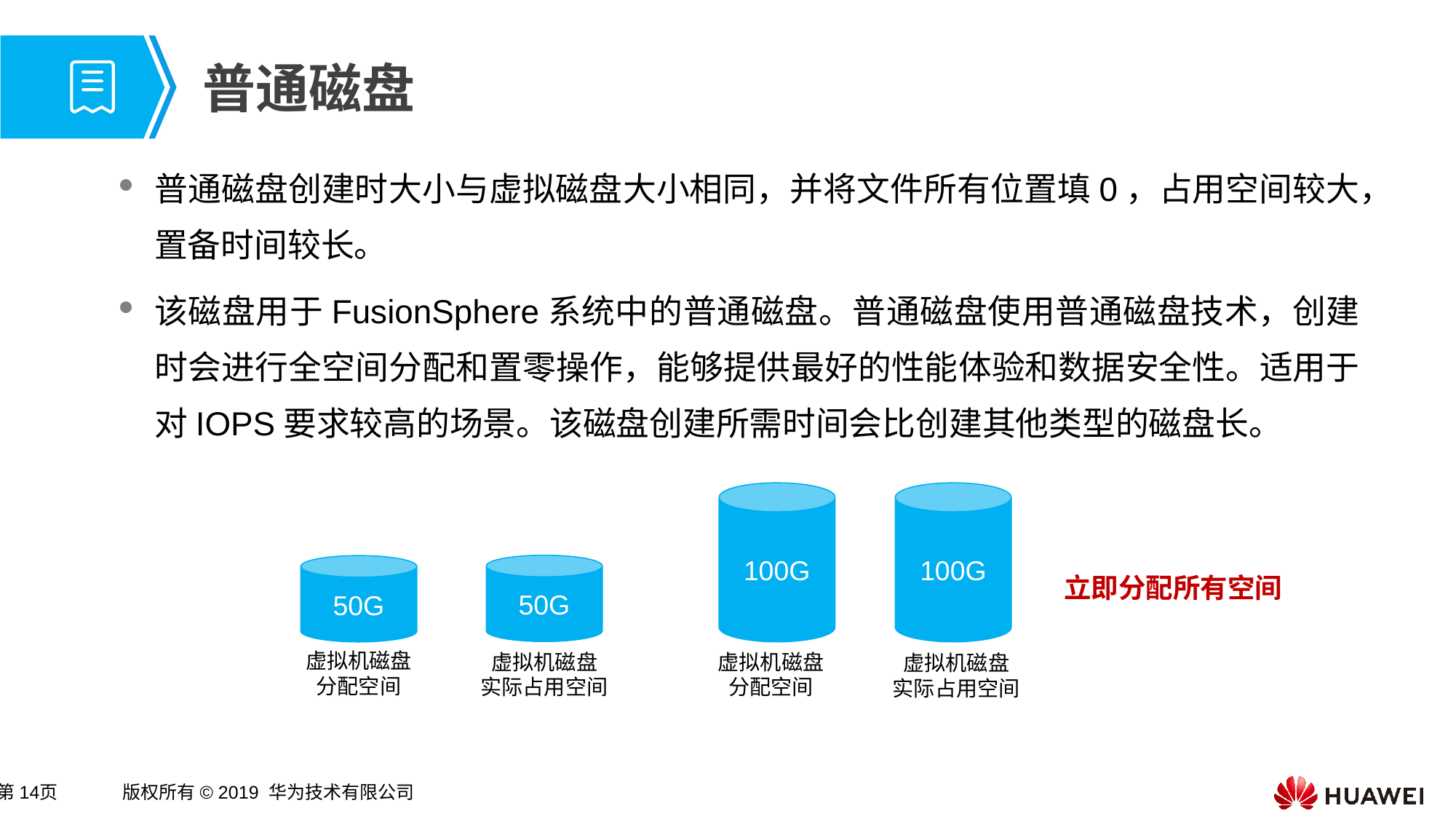

# 普通磁盘
普通磁盘创建时大小与虚拟磁盘大小相同，并将文件所有位置填0，占用空间较大，置备时间较长。
该磁盘用于FusionSphere系统中的普通磁盘。普通磁盘使用普通磁盘技术，创建时会进行全空间分配和置零操作，能够提供最好的性能体验和数据安全性。适用于对IOPS要求较高的场景。该磁盘创建所需时间会比创建其他类型的磁盘长。
100G
100G
50G
50G
立即分配所有空间
虚拟机磁盘
分配空间
虚拟机磁盘
实际占用空间
虚拟机磁盘
分配空间
虚拟机磁盘
实际占用空间